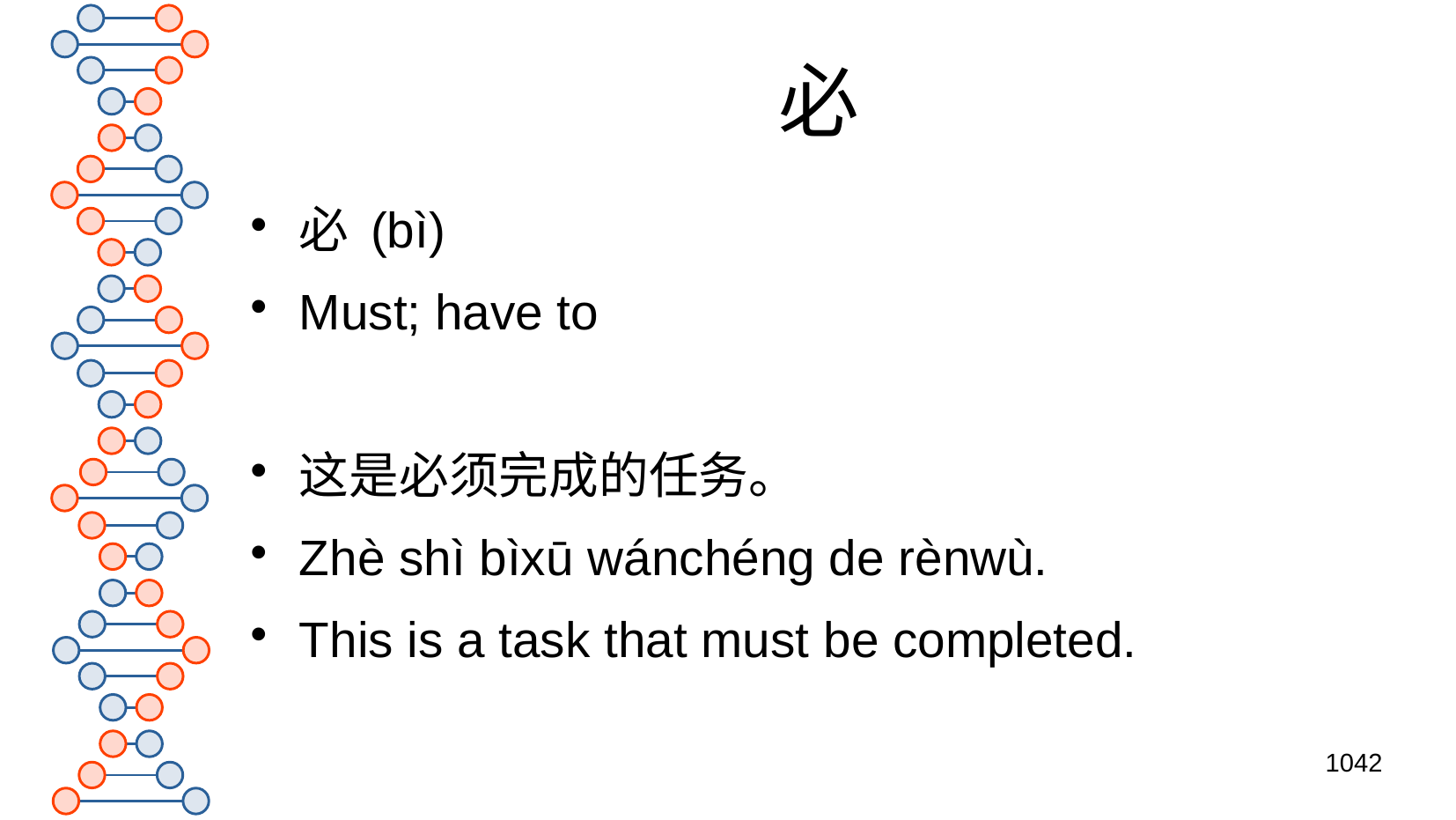

# 必
必 (bì)
Must; have to

这是必须完成的任务。
Zhè shì bìxū wánchéng de rènwù.
This is a task that must be completed.

1042